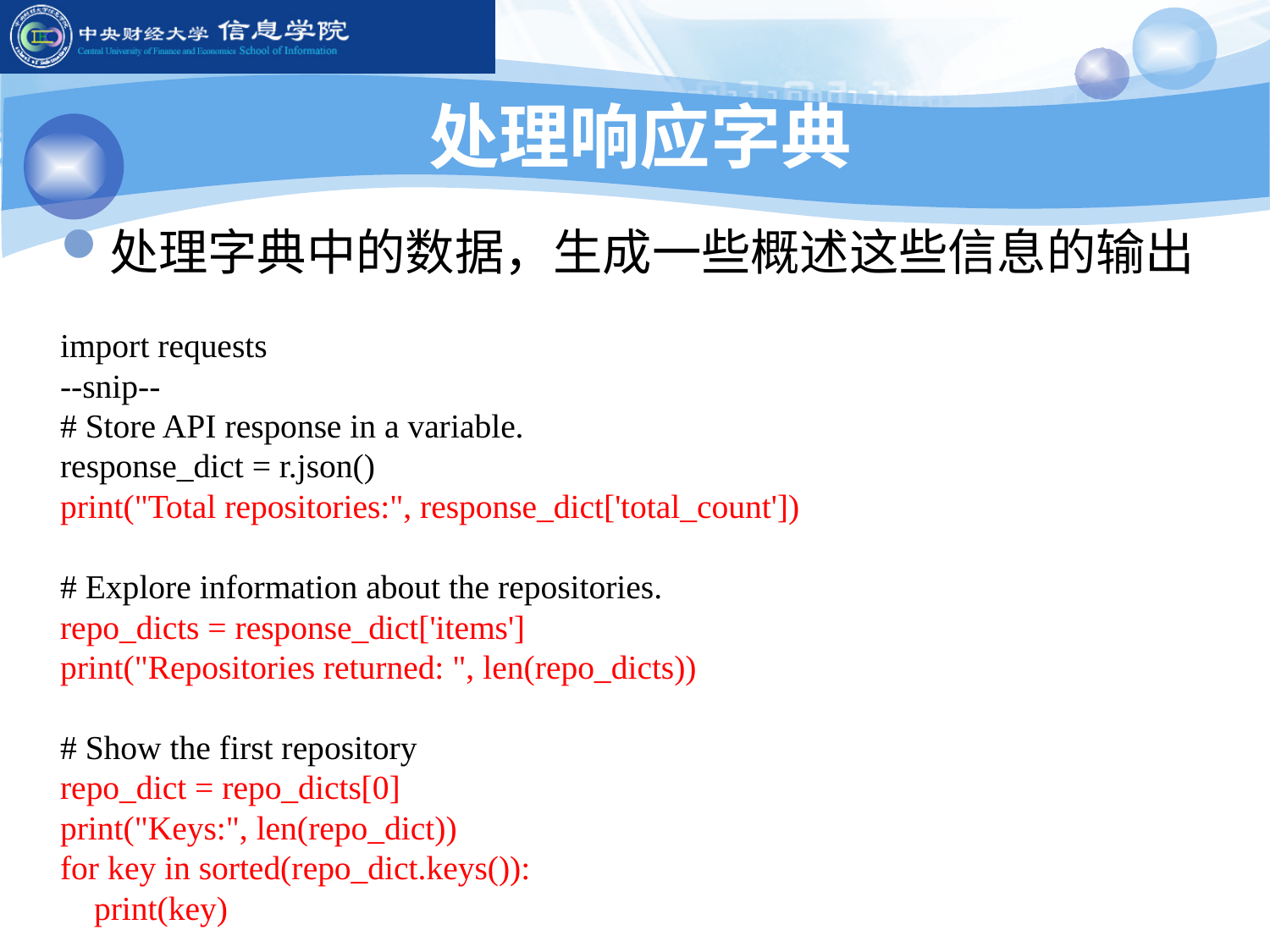

# 处理响应字典
处理字典中的数据，生成一些概述这些信息的输出
import requests
--snip--
# Store API response in a variable.
response_dict = r.json()
print("Total repositories:", response_dict['total_count'])

# Explore information about the repositories.
repo_dicts = response_dict['items']
print("Repositories returned: ", len(repo_dicts))

# Show the first repository
repo_dict = repo_dicts[0]
print("Keys:", len(repo_dict))
for key in sorted(repo_dict.keys()):
    print(key)